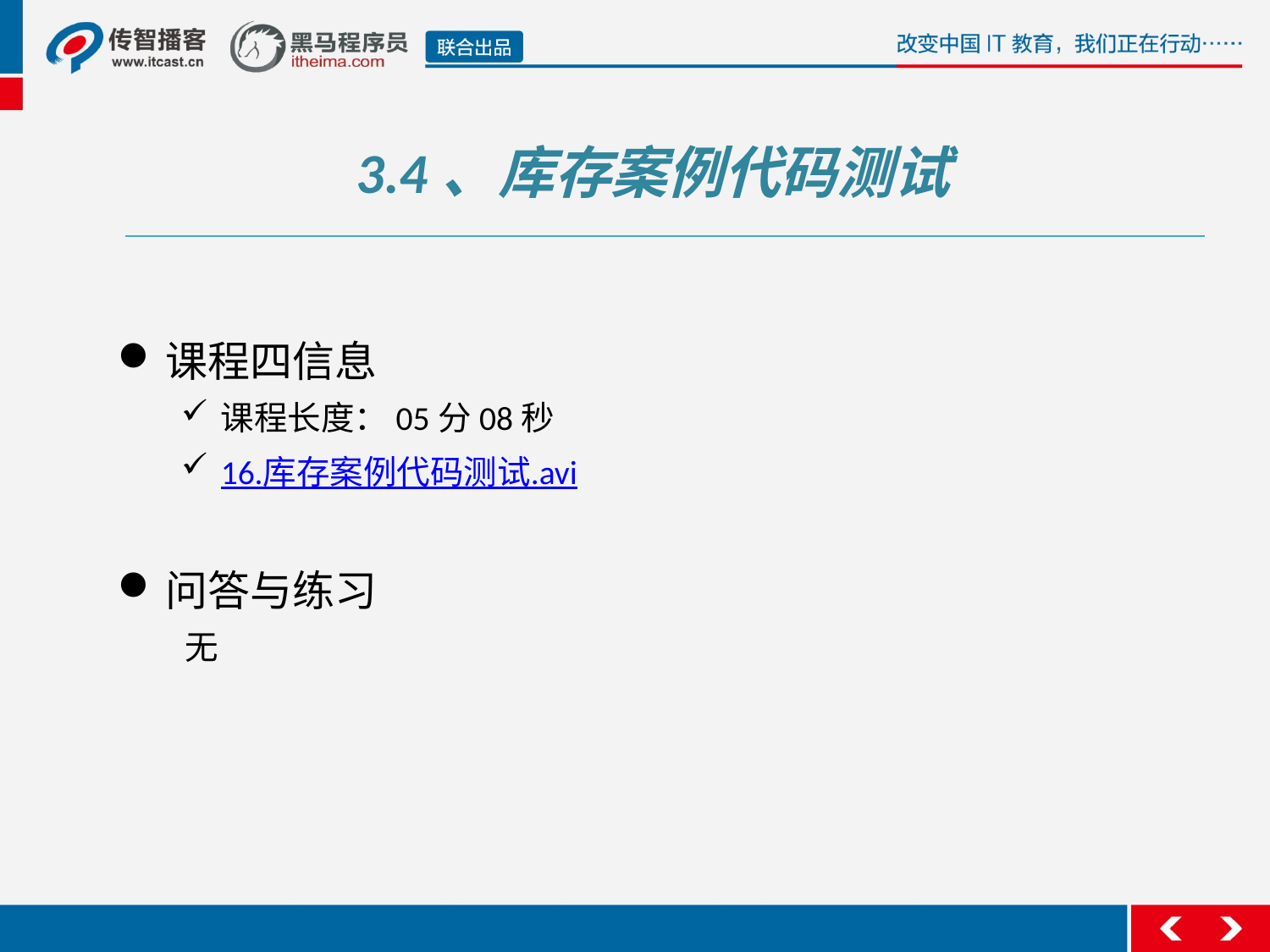

3.4、库存案例代码测试

课程四信息
课程长度：05分08秒
16.库存案例代码测试.avi

问答与练习
        无